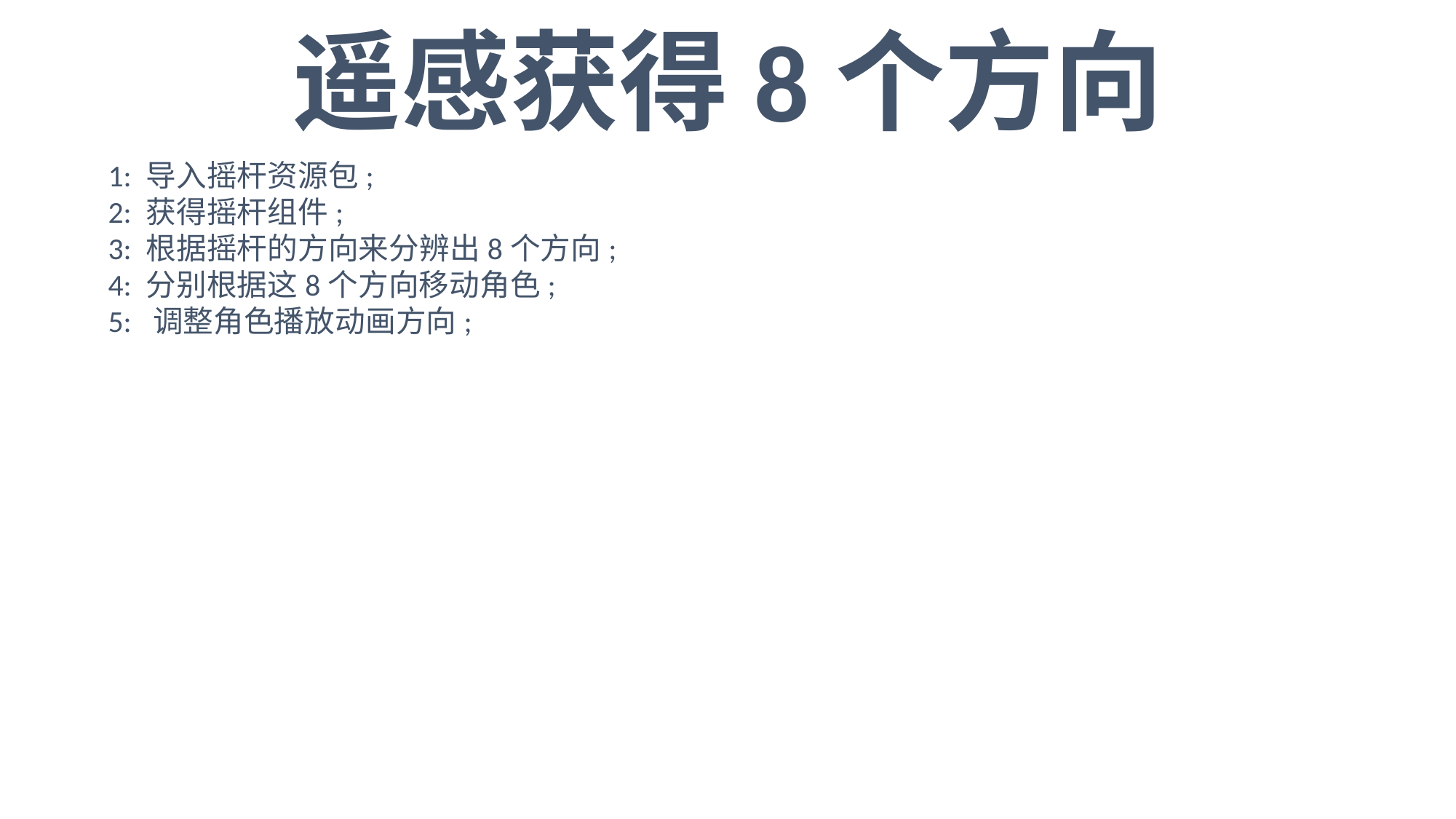

遥感获得8个方向

1: 导入摇杆资源包;
2: 获得摇杆组件;
3: 根据摇杆的方向来分辨出8个方向;
4: 分别根据这8个方向移动角色;
5:  调整角色播放动画方向;
5